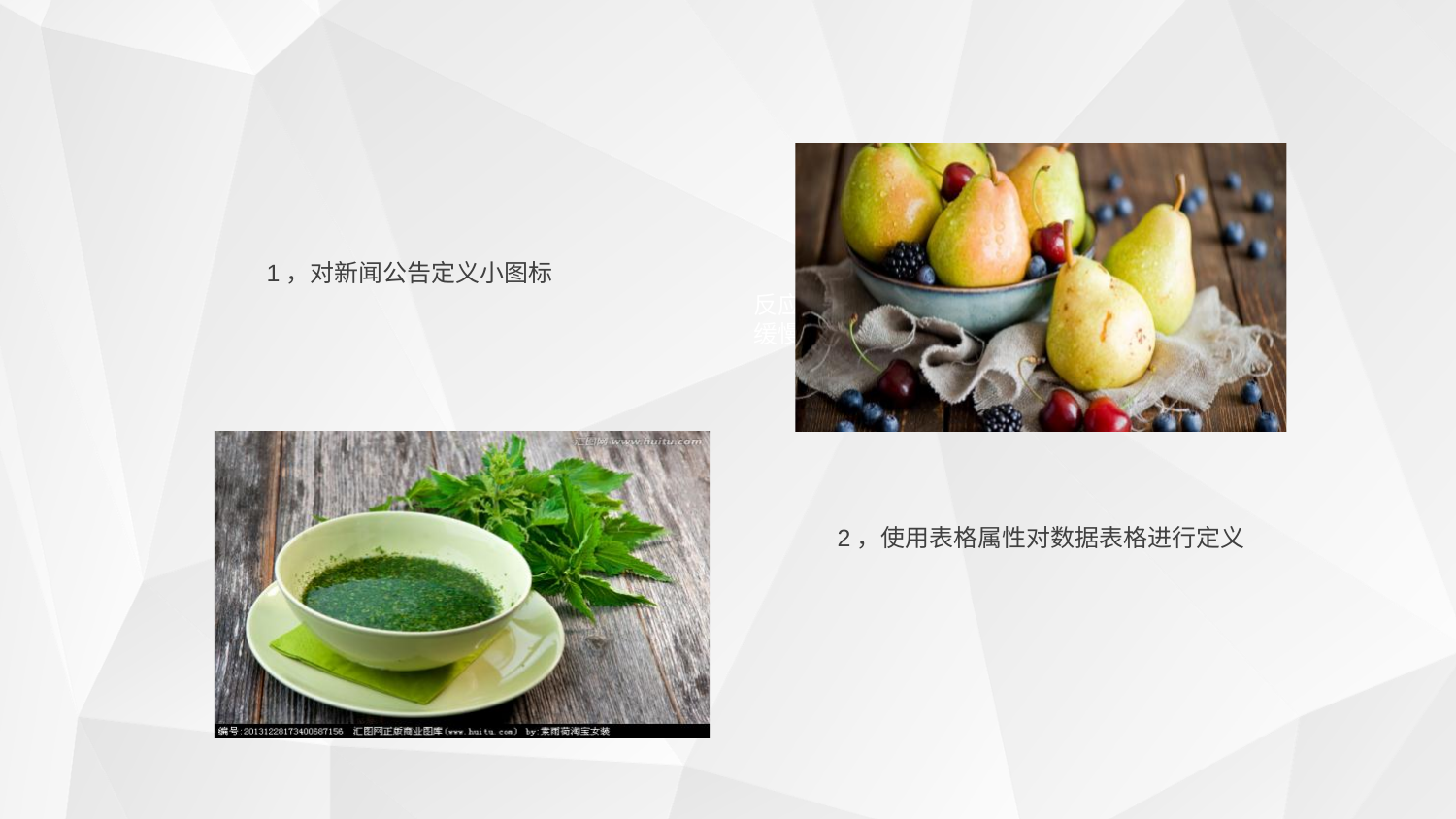

1，对新闻公告定义小图标
反应
缓慢

2，使用表格属性对数据表格进行定义
动作
迟缓